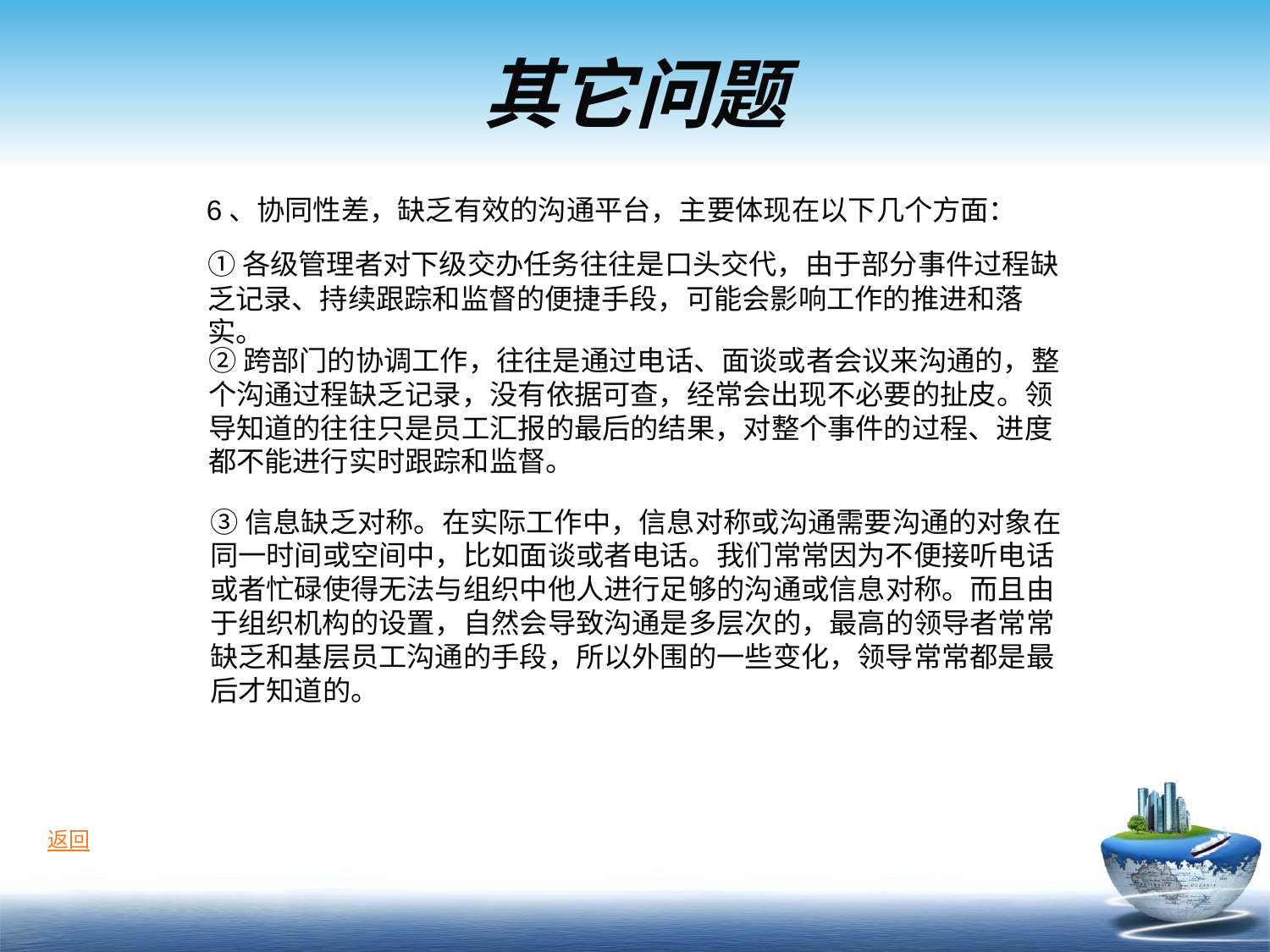

# 其它问题
6、协同性差，缺乏有效的沟通平台，主要体现在以下几个方面：
①各级管理者对下级交办任务往往是口头交代，由于部分事件过程缺乏记录、持续跟踪和监督的便捷手段，可能会影响工作的推进和落实。
②跨部门的协调工作，往往是通过电话、面谈或者会议来沟通的，整个沟通过程缺乏记录，没有依据可查，经常会出现不必要的扯皮。领导知道的往往只是员工汇报的最后的结果，对整个事件的过程、进度都不能进行实时跟踪和监督。
③信息缺乏对称。在实际工作中，信息对称或沟通需要沟通的对象在同一时间或空间中，比如面谈或者电话。我们常常因为不便接听电话或者忙碌使得无法与组织中他人进行足够的沟通或信息对称。而且由于组织机构的设置，自然会导致沟通是多层次的，最高的领导者常常缺乏和基层员工沟通的手段，所以外围的一些变化，领导常常都是最后才知道的。
返回